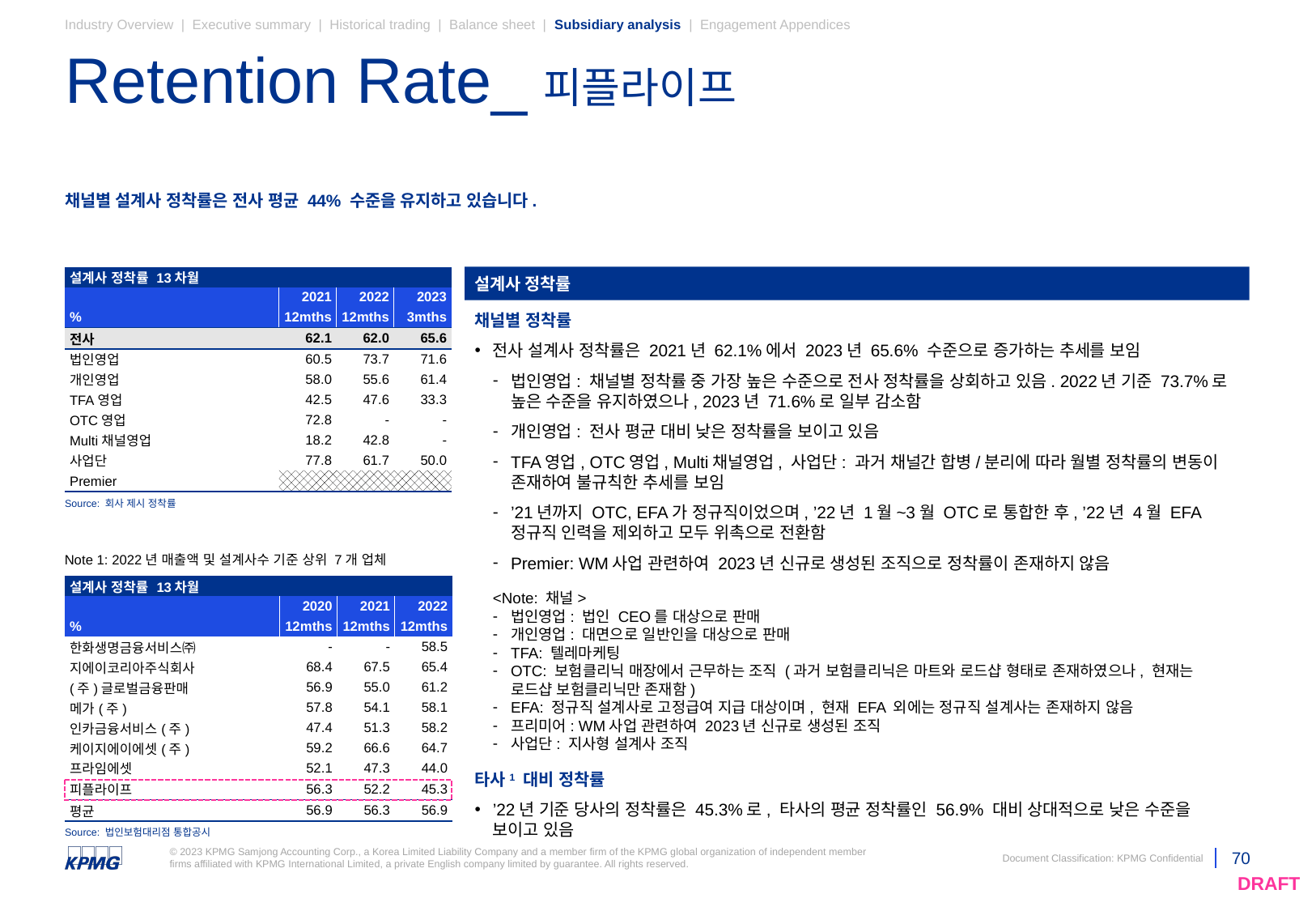

Industry Overview  |  Executive summary  |  Historical trading  |  Balance sheet  |  Subsidiary analysis  |  Engagement Appendices
# Retention Rate_피플라이프
채널별 설계사 정착률은 전사 평균 44% 수준을 유지하고 있습니다.
설계사 정착률
| 설계사 정착률 13차월 |  |  |  |
| --- | --- | --- | --- |
|  | 2021 | 2022 | 2023 |
| % | 12mths | 12mths | 3mths |
| 전사 | 62.1 | 62.0 | 65.6 |
| 법인영업 | 60.5 | 73.7 | 71.6 |
| 개인영업 | 58.0 | 55.6 | 61.4 |
| TFA영업 | 42.5 | 47.6 | 33.3 |
| OTC영업 | 72.8 | - | - |
| Multi채널영업 | 18.2 | 42.8 | - |
| 사업단 | 77.8 | 61.7 | 50.0 |
| Premier |  |  |  |
채널별 정착률
전사 설계사 정착률은 2021년 62.1%에서 2023년 65.6% 수준으로 증가하는 추세를 보임
법인영업: 채널별 정착률 중 가장 높은 수준으로 전사 정착률을 상회하고 있음. 2022년 기준 73.7%로 높은 수준을 유지하였으나, 2023년 71.6%로 일부 감소함
개인영업: 전사 평균 대비 낮은 정착률을 보이고 있음
TFA영업, OTC영업, Multi채널영업, 사업단: 과거 채널간 합병/분리에 따라 월별 정착률의 변동이 존재하여 불규칙한 추세를 보임
’21년까지 OTC, EFA가 정규직이었으며, ’22년 1월~3월 OTC로 통합한 후, ’22년 4월 EFA 정규직 인력을 제외하고 모두 위촉으로 전환함
Premier: WM사업 관련하여 2023년 신규로 생성된 조직으로 정착률이 존재하지 않음

<Note: 채널>
법인영업: 법인 CEO를 대상으로 판매
개인영업: 대면으로 일반인을 대상으로 판매
TFA: 텔레마케팅
OTC: 보험클리닉 매장에서 근무하는 조직 (과거 보험클리닉은 마트와 로드샵 형태로 존재하였으나, 현재는 로드샵 보험클리닉만 존재함)
EFA: 정규직 설계사로 고정급여 지급 대상이며, 현재 EFA 외에는 정규직 설계사는 존재하지 않음
프리미어: WM사업 관련하여 2023년 신규로 생성된 조직
사업단: 지사형 설계사 조직

타사1 대비 정착률
’22년 기준 당사의 정착률은 45.3%로, 타사의 평균 정착률인 56.9% 대비 상대적으로 낮은 수준을 보이고 있음
Source: 회사 제시 정착률
Note 1: 2022년 매출액 및 설계사수 기준 상위 7개 업체
| 설계사 정착률 13차월 |  |  |  |
| --- | --- | --- | --- |
|  | 2020 | 2021 | 2022 |
| % | 12mths | 12mths | 12mths |
| 한화생명금융서비스㈜ | - | - | 58.5 |
| 지에이코리아주식회사 | 68.4 | 67.5 | 65.4 |
| (주)글로벌금융판매 | 56.9 | 55.0 | 61.2 |
| 메가(주) | 57.8 | 54.1 | 58.1 |
| 인카금융서비스(주) | 47.4 | 51.3 | 58.2 |
| 케이지에이에셋(주) | 59.2 | 66.6 | 64.7 |
| 프라임에셋 | 52.1 | 47.3 | 44.0 |
| 피플라이프 | 56.3 | 52.2 | 45.3 |
| 평균 | 56.9 | 56.3 | 56.9 |

Source: 법인보험대리점 통합공시